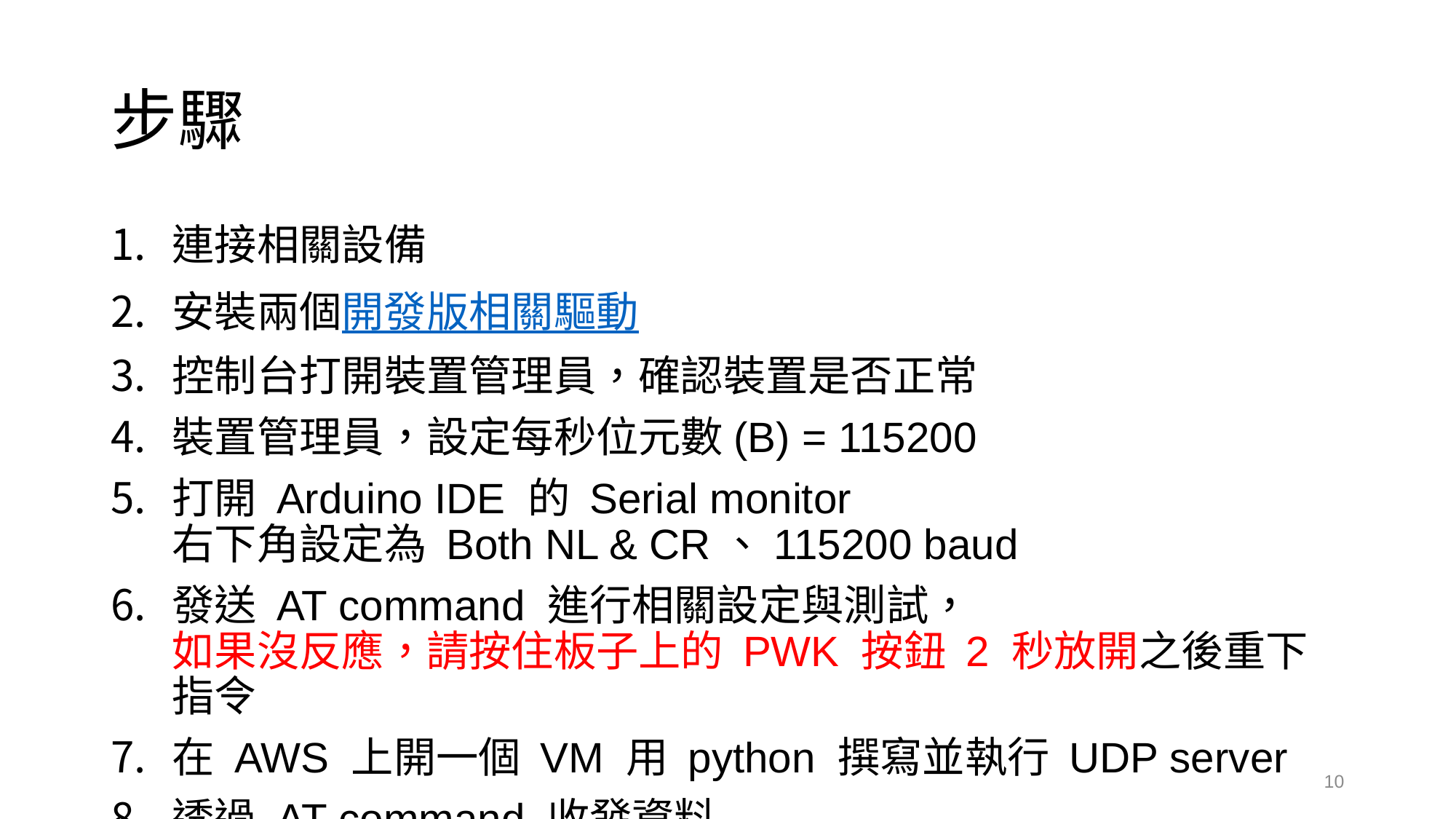

# 步驟
連接相關設備
安裝兩個開發版相關驅動
控制台打開裝置管理員，確認裝置是否正常
裝置管理員，設定每秒位元數(B) = 115200
打開 Arduino IDE 的 Serial monitor
右下角設定為 Both NL & CR、115200 baud
發送 AT command 進行相關設定與測試，
如果沒反應，請按住板子上的 PWK 按鈕 2 秒放開之後重下指令
在 AWS 上開一個 VM 用 python 撰寫並執行 UDP server
透過 AT command 收發資料
10